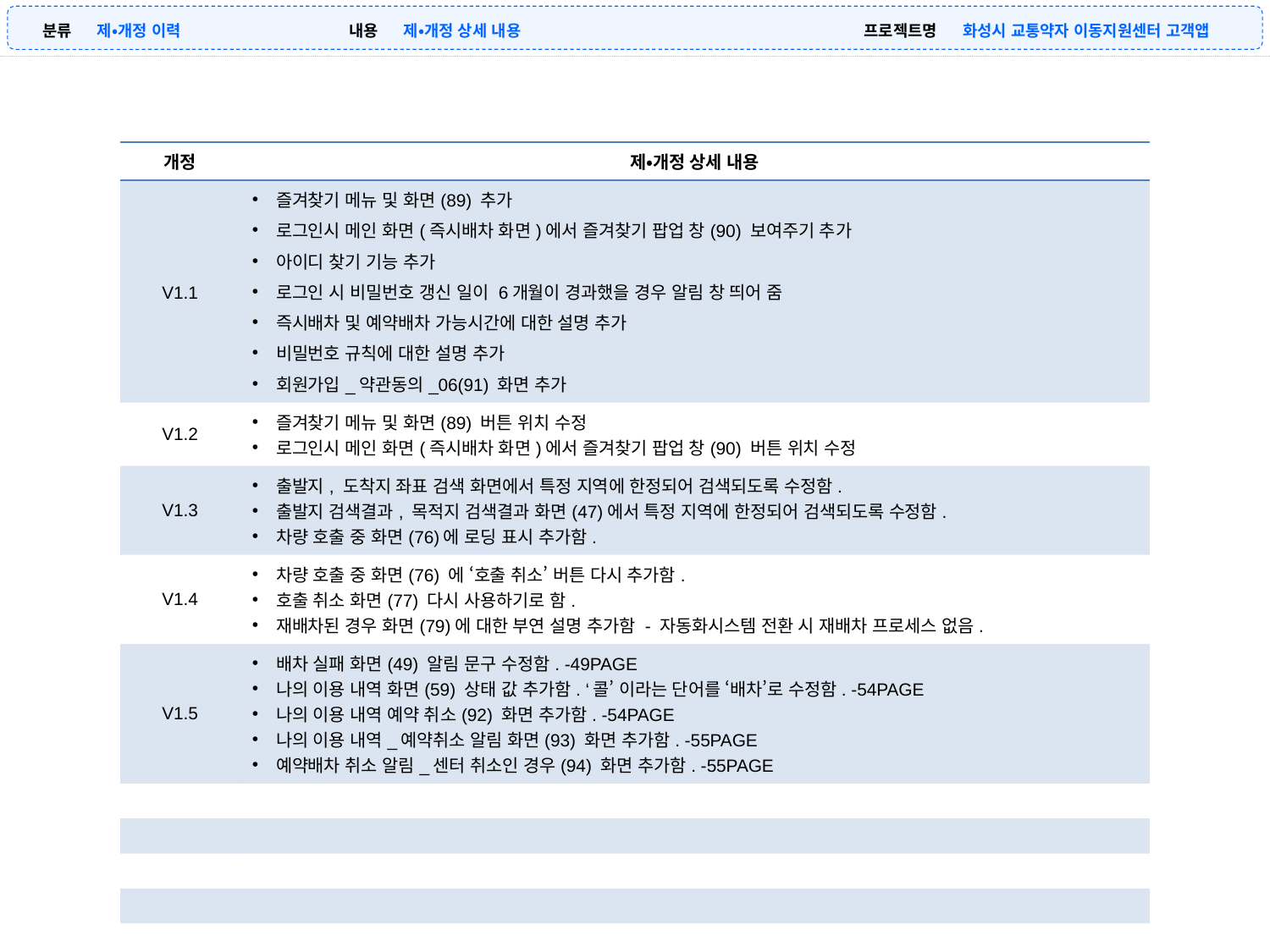

| 분류 | 제•개정 이력 |
| --- | --- |
| 내용 | 제•개정 상세 내용 |
| --- | --- |
| 프로젝트명 | 화성시 교통약자 이동지원센터 고객앱 |
| --- | --- |
| 개정 | 제•개정 상세 내용 |
| --- | --- |
| V1.1 | 즐겨찾기 메뉴 및 화면(89) 추가 로그인시 메인 화면(즉시배차 화면)에서 즐겨찾기 팝업 창(90) 보여주기 추가 아이디 찾기 기능 추가 로그인 시 비밀번호 갱신 일이 6개월이 경과했을 경우 알림 창 띄어 줌 즉시배차 및 예약배차 가능시간에 대한 설명 추가 비밀번호 규칙에 대한 설명 추가 회원가입\_약관동의\_06(91) 화면 추가 |
| V1.2 | 즐겨찾기 메뉴 및 화면(89) 버튼 위치 수정 로그인시 메인 화면(즉시배차 화면)에서 즐겨찾기 팝업 창(90) 버튼 위치 수정 |
| V1.3 | 출발지, 도착지 좌표 검색 화면에서 특정 지역에 한정되어 검색되도록 수정함. 출발지 검색결과, 목적지 검색결과 화면(47)에서 특정 지역에 한정되어 검색되도록 수정함. 차량 호출 중 화면(76)에 로딩 표시 추가함. |
| V1.4 | 차량 호출 중 화면(76) 에 ‘호출 취소’ 버튼 다시 추가함. 호출 취소 화면(77) 다시 사용하기로 함. 재배차된 경우 화면(79)에 대한 부연 설명 추가함 - 자동화시스템 전환 시 재배차 프로세스 없음. |
| V1.5 | 배차 실패 화면(49) 알림 문구 수정함. -49PAGE 나의 이용 내역 화면(59) 상태 값 추가함. ‘콜’ 이라는 단어를 ‘배차’로 수정함. -54PAGE 나의 이용 내역 예약 취소(92) 화면 추가함. -54PAGE 나의 이용 내역\_예약취소 알림 화면(93) 화면 추가함. -55PAGE 예약배차 취소 알림\_센터 취소인 경우(94) 화면 추가함. -55PAGE |
|  |  |
|  |  |
|  |  |
|  |  |
|  |  |
|  |  |